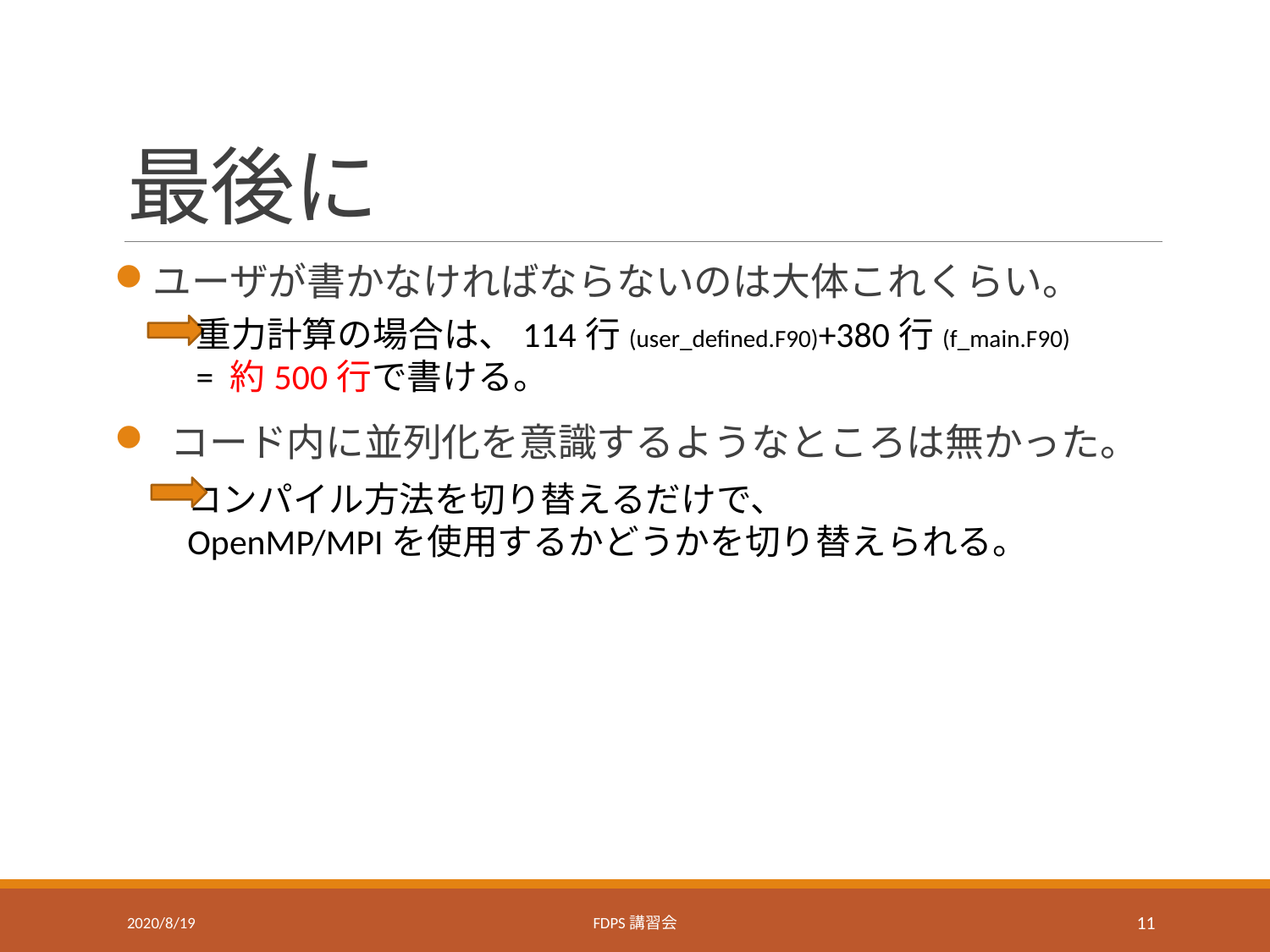

# 最後に
ユーザが書かなければならないのは大体これくらい。

 コード内に並列化を意識するようなところは無かった。
重力計算の場合は、114行(user_defined.F90)+380行(f_main.F90)
= 約500行で書ける。

コンパイル方法を切り替えるだけで、
OpenMP/MPIを使用するかどうかを切り替えられる。

2020/8/19
FDPS講習会
11